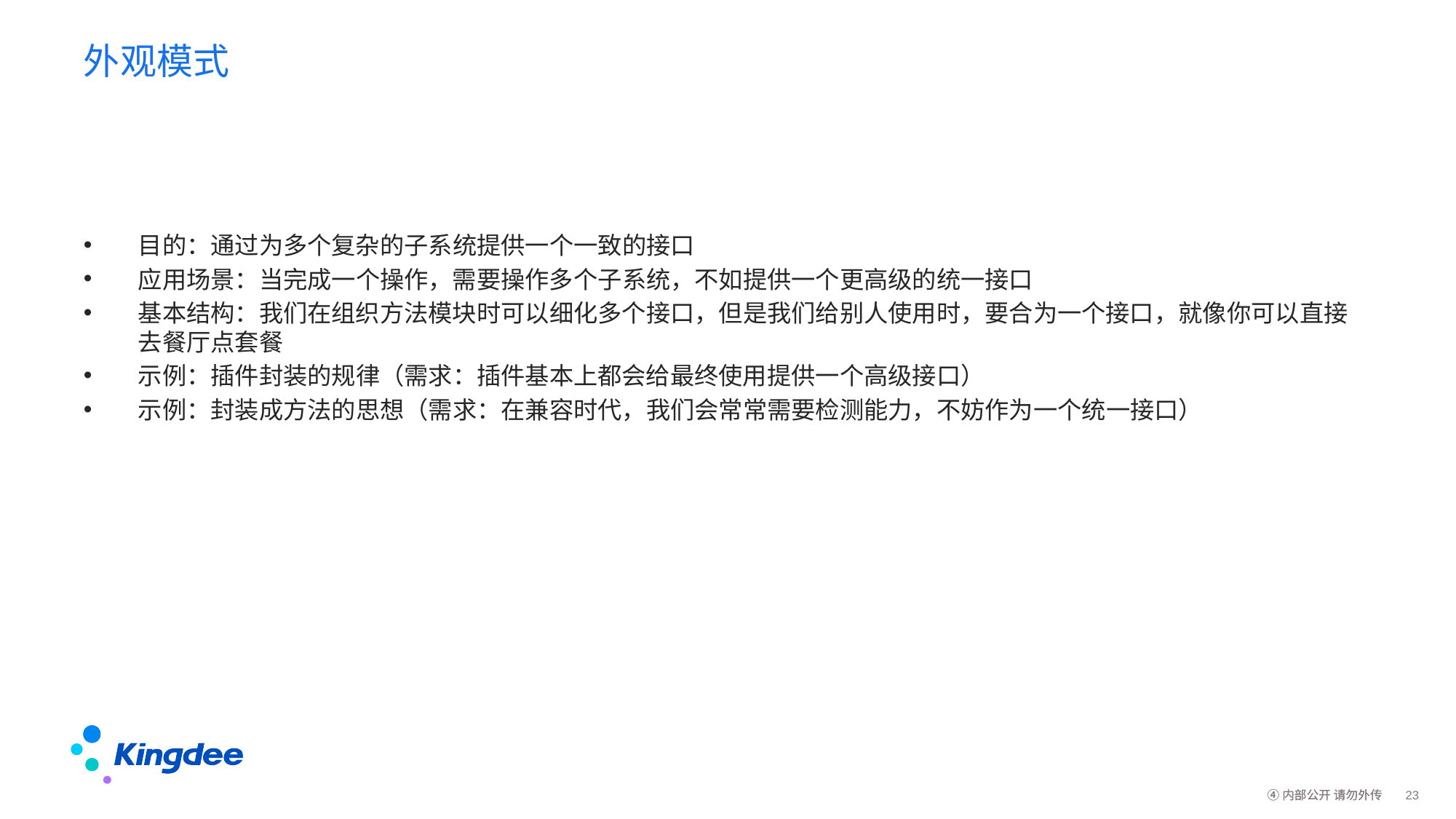

# 外观模式
目的：通过为多个复杂的子系统提供一个一致的接口
应用场景：当完成一个操作，需要操作多个子系统，不如提供一个更高级的统一接口
基本结构：我们在组织方法模块时可以细化多个接口，但是我们给别人使用时，要合为一个接口，就像你可以直接去餐厅点套餐
示例：插件封装的规律（需求：插件基本上都会给最终使用提供一个高级接口）
示例：封装成方法的思想（需求：在兼容时代，我们会常常需要检测能力，不妨作为一个统一接口）